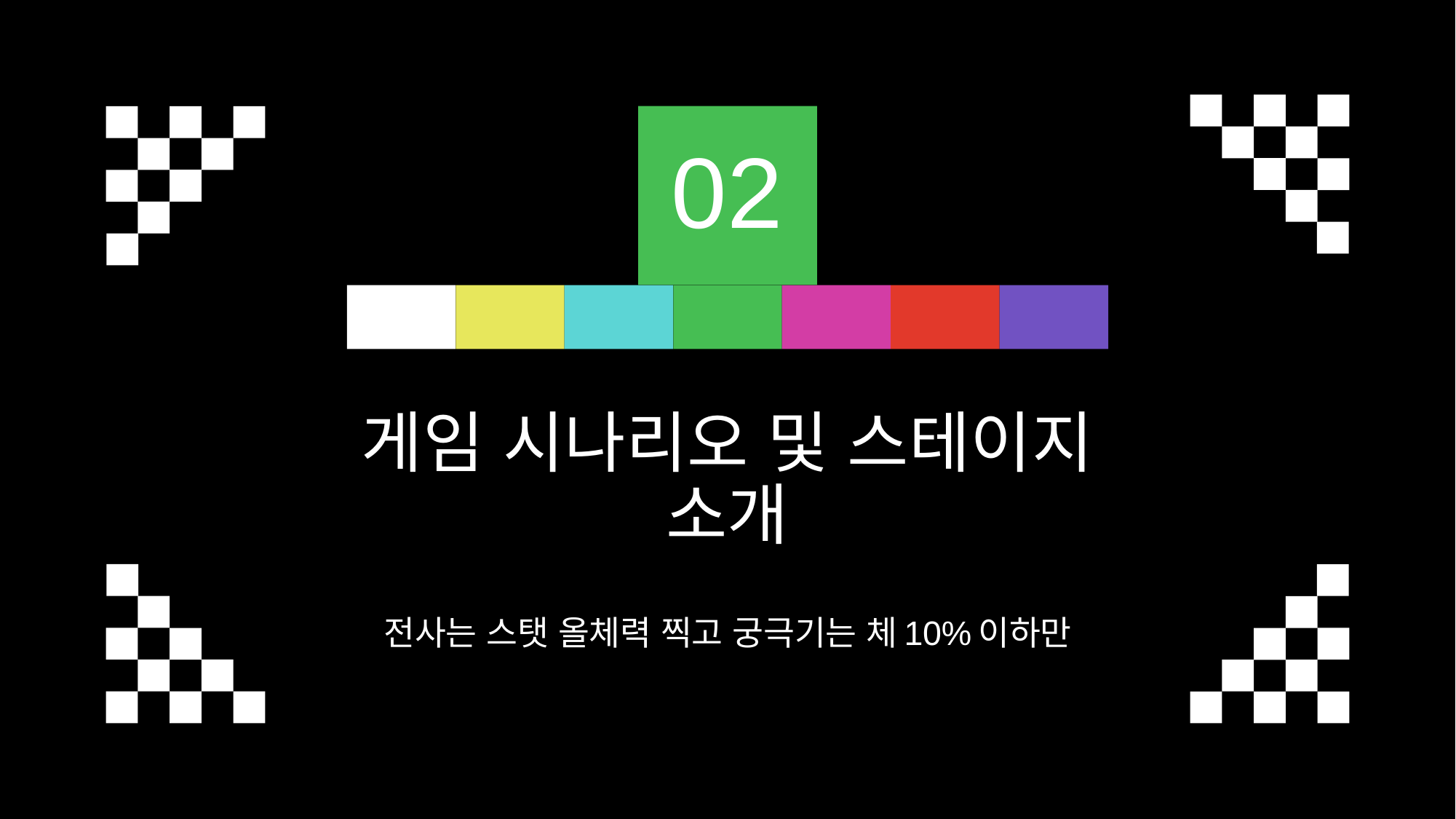

02
게임 시나리오 및 스테이지 소개
전사는 스탯 올체력 찍고 궁극기는 체10%이하만